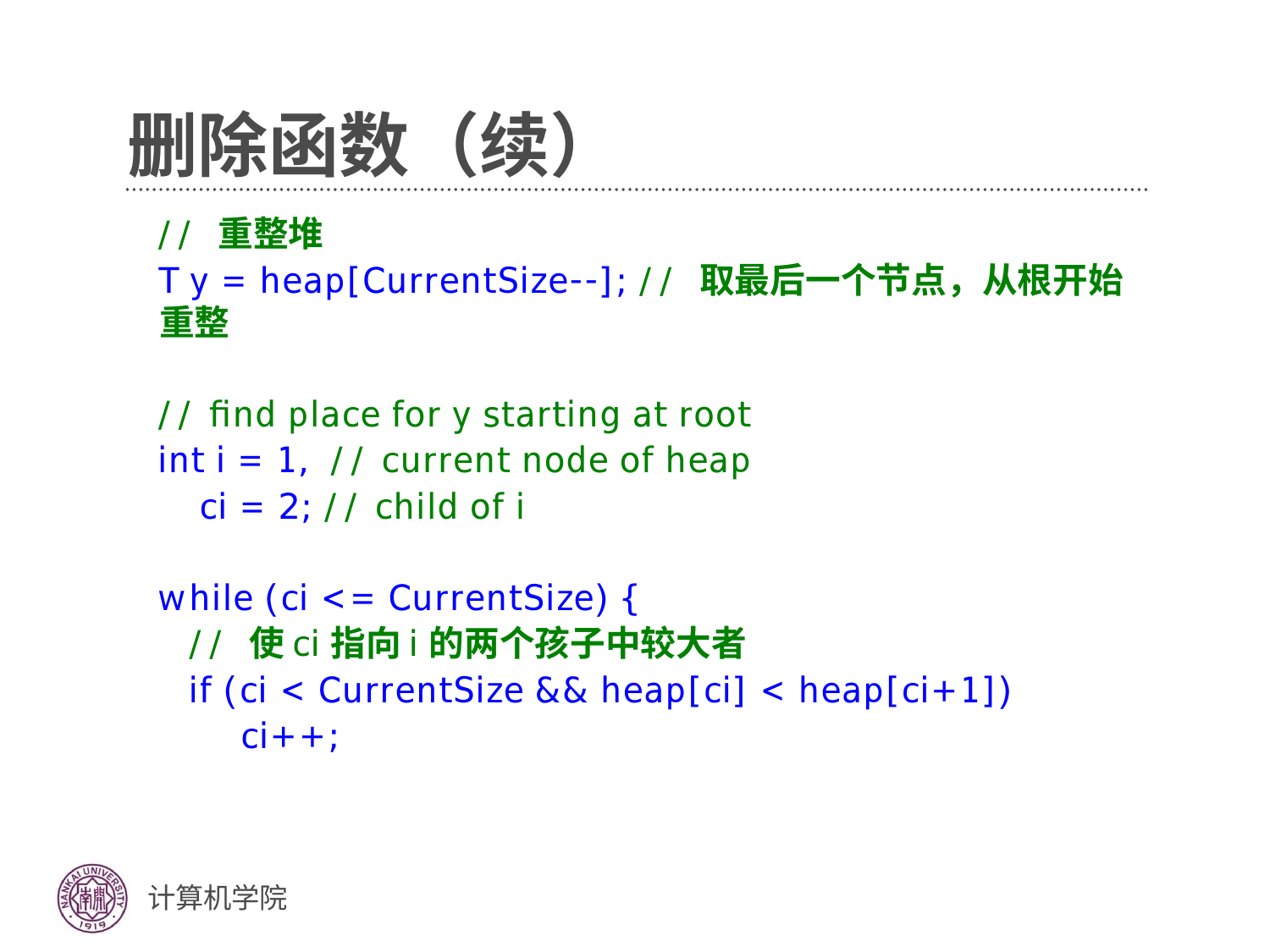

# 删除函数（续）
   // 重整堆
   T y = heap[CurrentSize--]; // 取最后一个节点，从根开始重整

   // find place for y starting at root
   int i = 1,  // current node of heap
       ci = 2; // child of i

   while (ci <= CurrentSize) {
      // 使ci指向i的两个孩子中较大者
      if (ci < CurrentSize && heap[ci] < heap[ci+1])
           ci++;